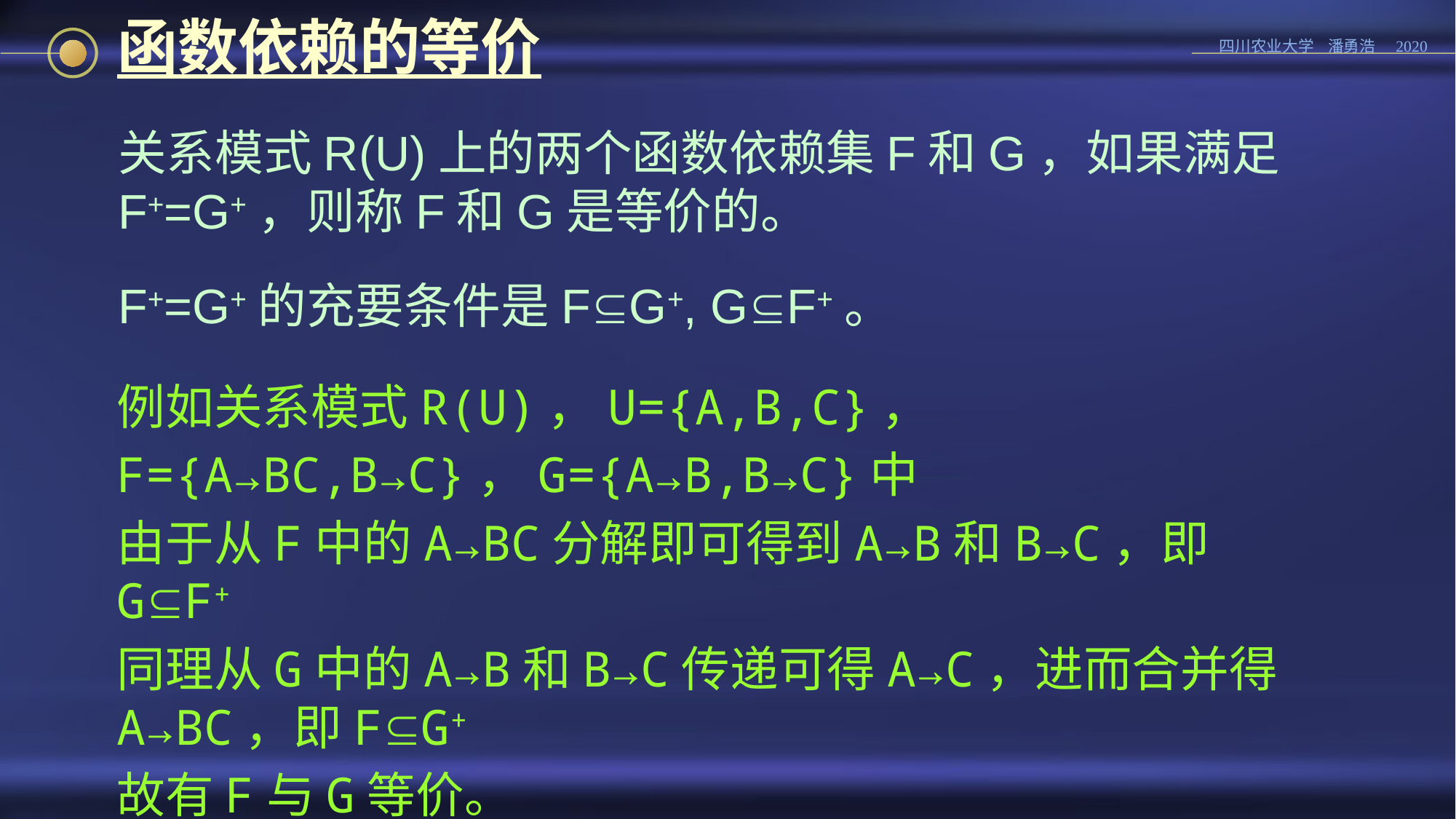

# 函数依赖的等价
关系模式R(U)上的两个函数依赖集F和G，如果满足F+=G+，则称F和G是等价的。
F+=G+的充要条件是F⊆G+, G⊆F+。
例如关系模式R(U)，U={A,B,C}，
F={A→BC,B→C}，G={A→B,B→C}中
由于从F中的A→BC分解即可得到A→B和B→C，即G⊆F+
同理从G中的A→B和B→C传递可得A→C，进而合并得A→BC，即F⊆G+
故有F与G等价。